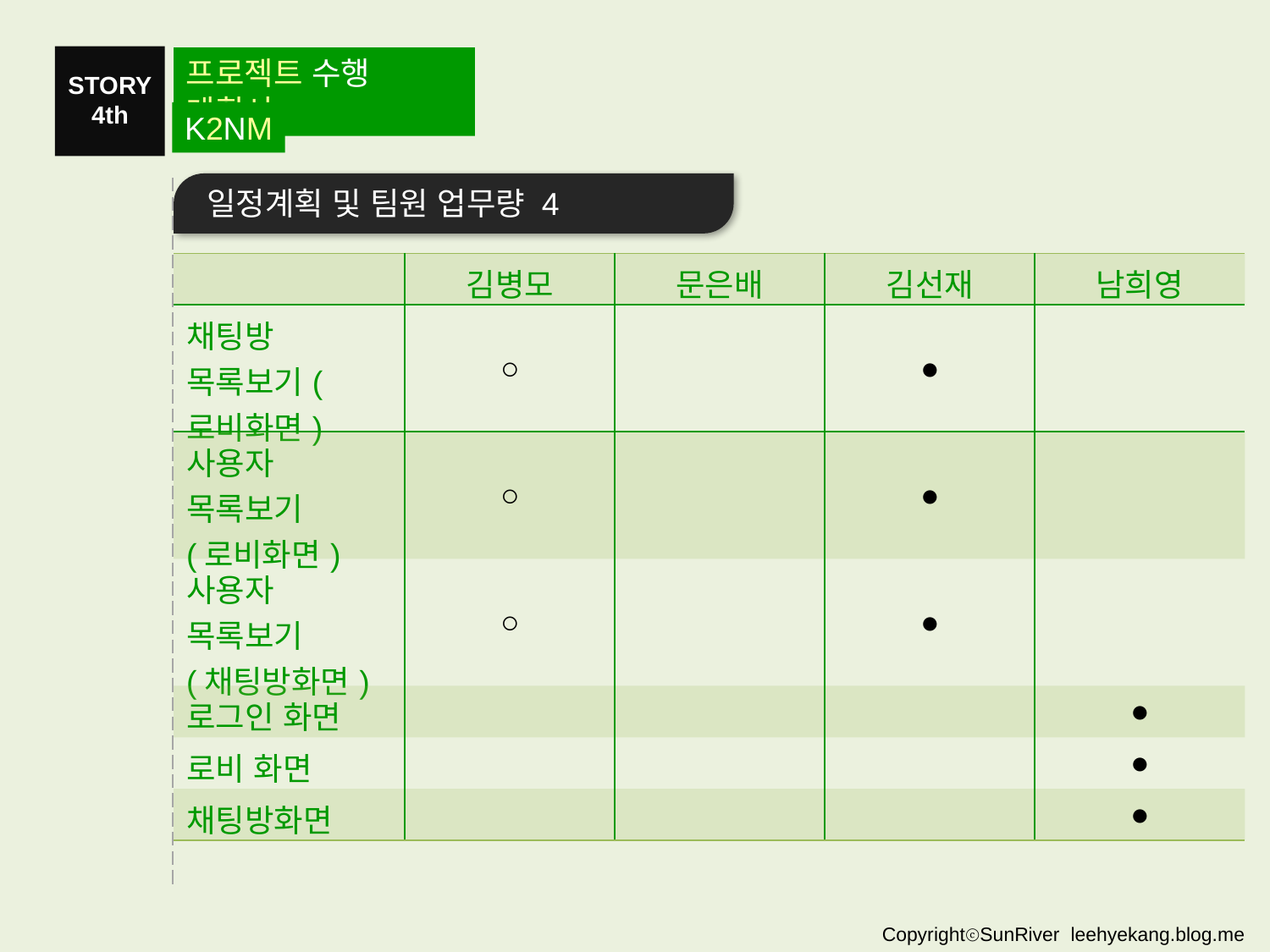

프로젝트 수행 계획서
STORY
4th
K2NM

일정계획 및 팀원 업무량 4
|  | 김병모 | 문은배 | 김선재 | 남희영 |
| --- | --- | --- | --- | --- |
| 채팅방 목록보기(로비화면) | ○ |  | ● |  |
| 사용자 목록보기 (로비화면) | ○ |  | ● |  |
| 사용자 목록보기 (채팅방화면) | ○ |  | ● |  |
| 로그인 화면 |  |  |  | ● |
| 로비 화면 |  |  |  | ● |
| 채팅방화면 |  |  |  | ● |